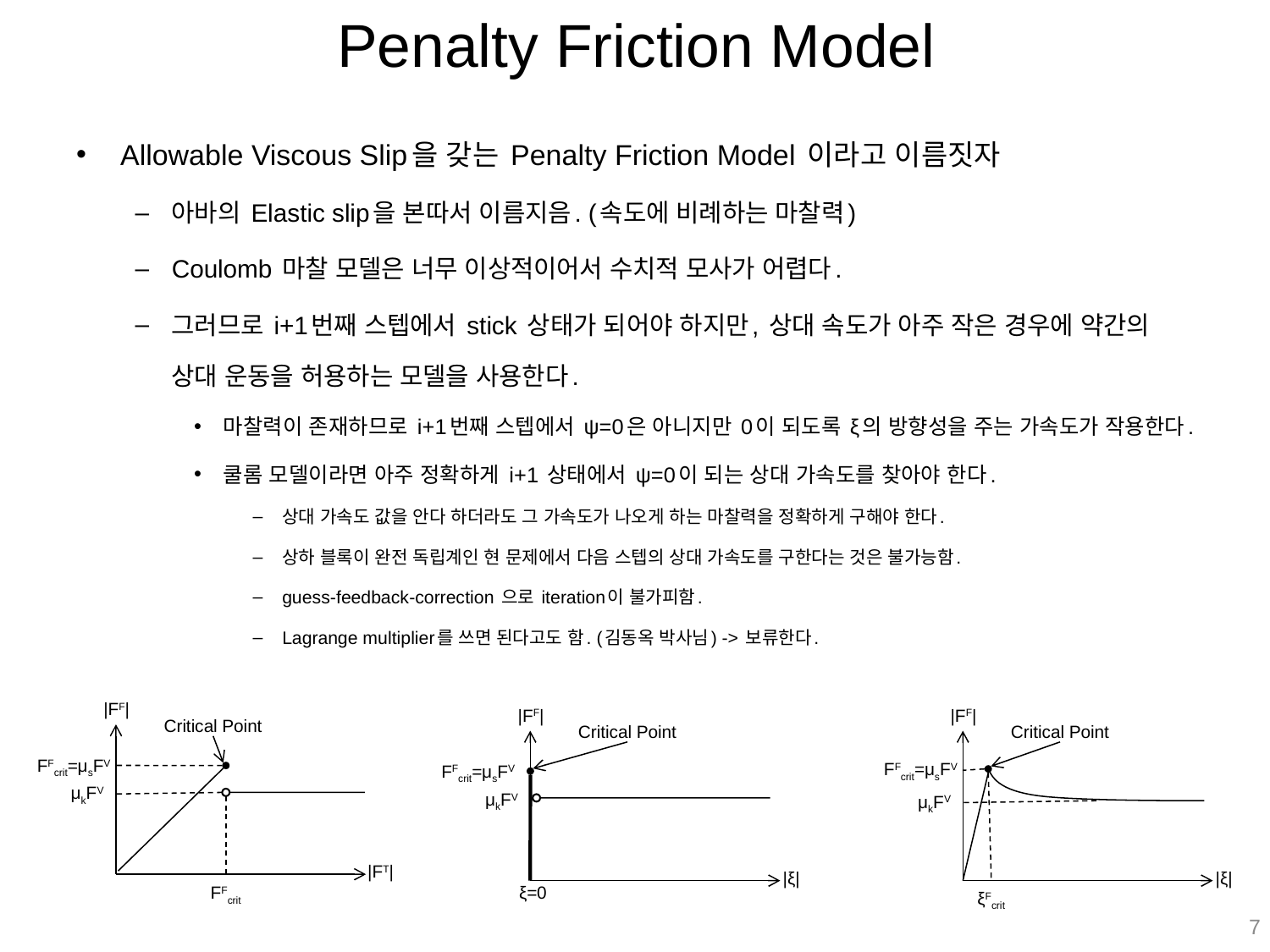

# Penalty Friction Model
Allowable Viscous Slip을 갖는 Penalty Friction Model 이라고 이름짓자
아바의 Elastic slip을 본따서 이름지음. (속도에 비례하는 마찰력)
Coulomb 마찰 모델은 너무 이상적이어서 수치적 모사가 어렵다.
그러므로 i+1번째 스텝에서 stick 상태가 되어야 하지만, 상대 속도가 아주 작은 경우에 약간의 상대 운동을 허용하는 모델을 사용한다.
마찰력이 존재하므로 i+1번째 스텝에서 ψ=0은 아니지만 0이 되도록 ξ의 방향성을 주는 가속도가 작용한다.
쿨롬 모델이라면 아주 정확하게 i+1 상태에서 ψ=0이 되는 상대 가속도를 찾아야 한다.
상대 가속도 값을 안다 하더라도 그 가속도가 나오게 하는 마찰력을 정확하게 구해야 한다.
상하 블록이 완전 독립계인 현 문제에서 다음 스텝의 상대 가속도를 구한다는 것은 불가능함.
guess-feedback-correction 으로 iteration이 불가피함.
Lagrange multiplier를 쓰면 된다고도 함. (김동옥 박사님) -> 보류한다.
|FF|
Critical Point
FFcrit=μsFV

μkFV
|FT|
FFcrit

|FF|
Critical Point
FFcrit=μsFV

μkFV

|ξ|
ξ=0
|FF|
Critical Point
FFcrit=μsFV

μkFV
|ξ|
ξFcrit
7